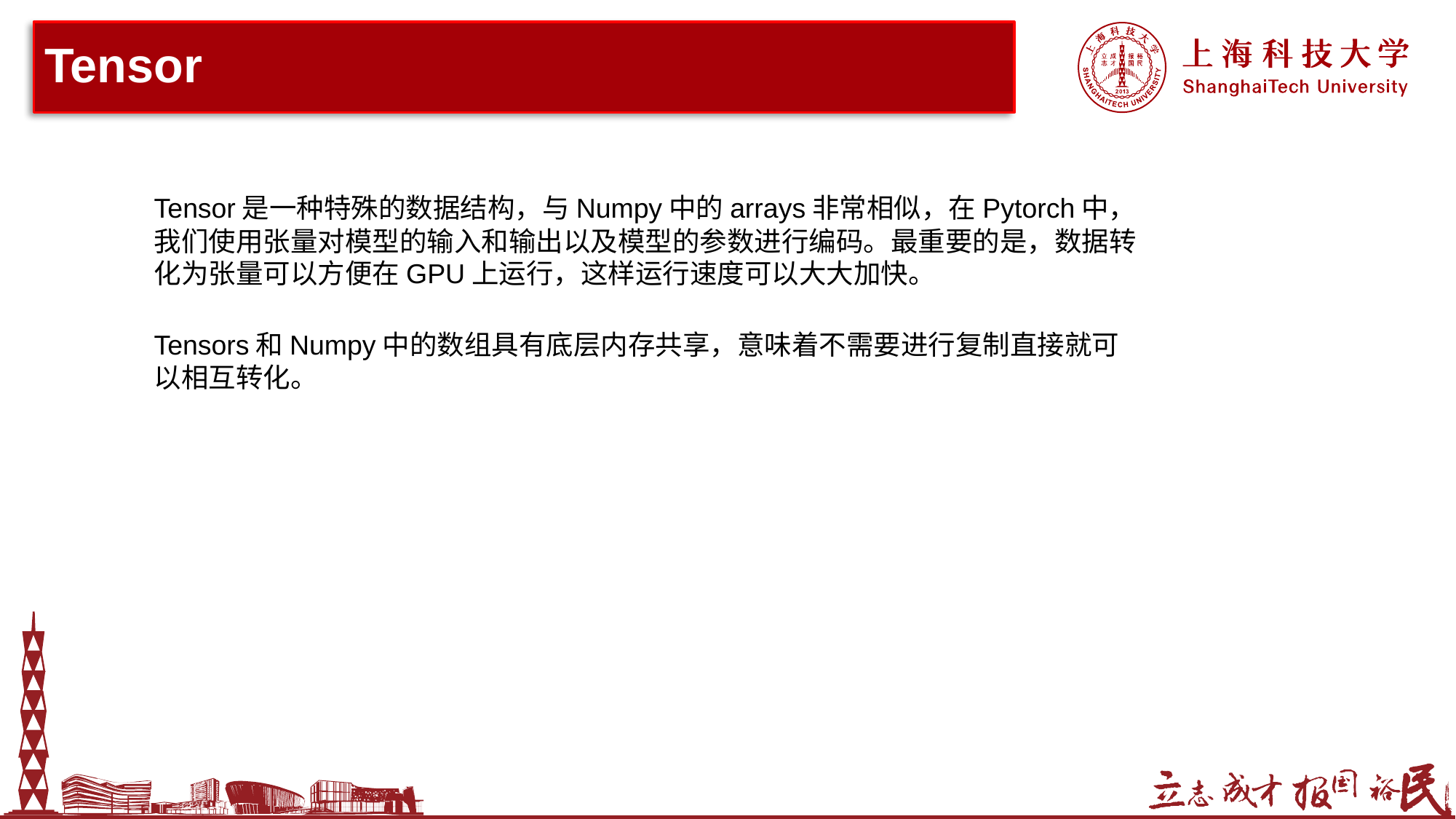

# Tensor
Tensor是一种特殊的数据结构，与Numpy中的arrays非常相似，在Pytorch中，我们使用张量对模型的输入和输出以及模型的参数进行编码。最重要的是，数据转化为张量可以方便在GPU上运行，这样运行速度可以大大加快。
Tensors和Numpy中的数组具有底层内存共享，意味着不需要进行复制直接就可以相互转化。